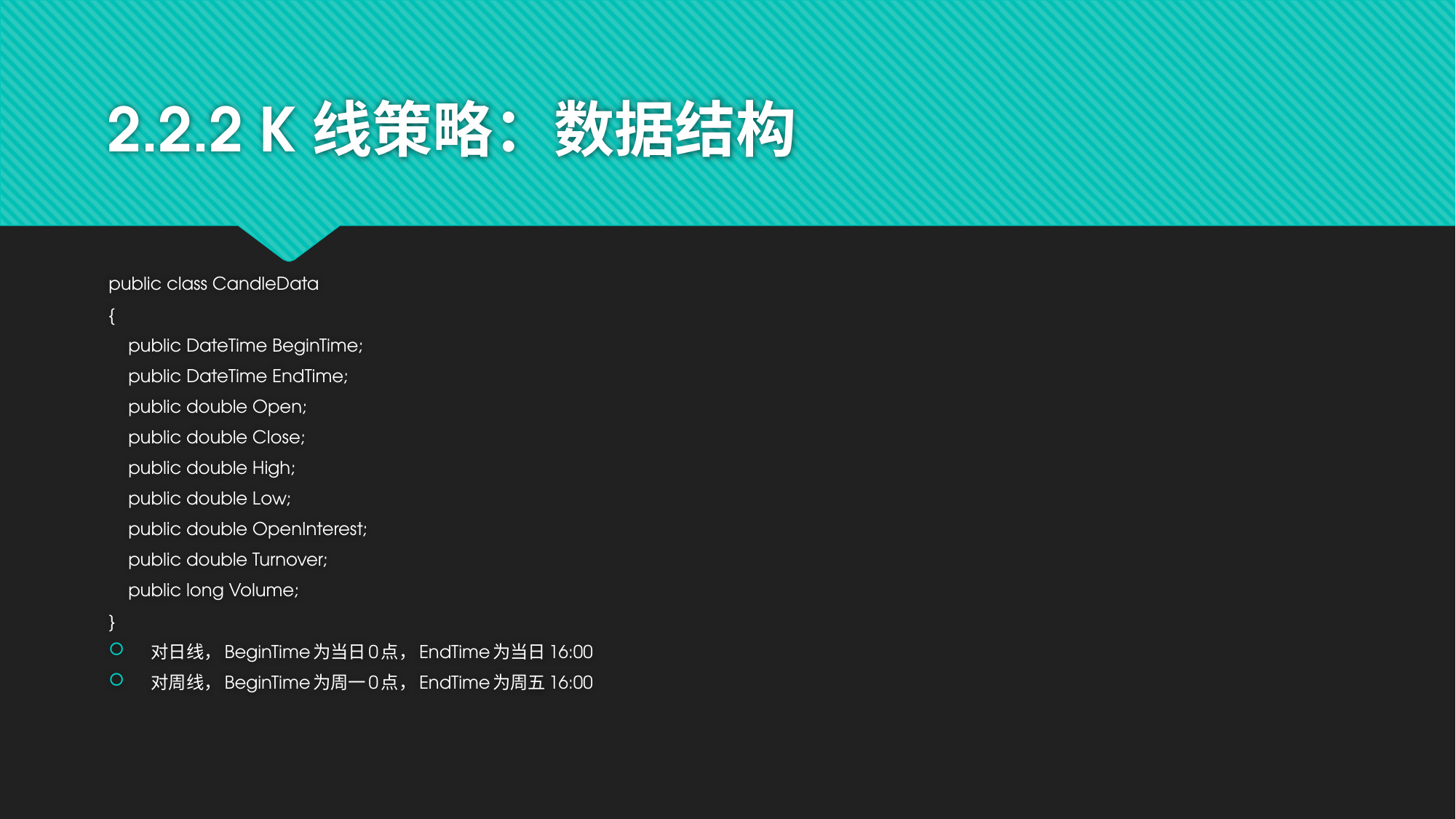

# 2.2.2 K线策略：数据结构
public class CandleData
{
    public DateTime BeginTime;
    public DateTime EndTime;
    public double Open;
    public double Close;
    public double High;
    public double Low;
    public double OpenInterest;
    public double Turnover;
    public long Volume;
}
对日线，BeginTime为当日0点，EndTime为当日16:00
对周线，BeginTime为周一0点，EndTime为周五16:00